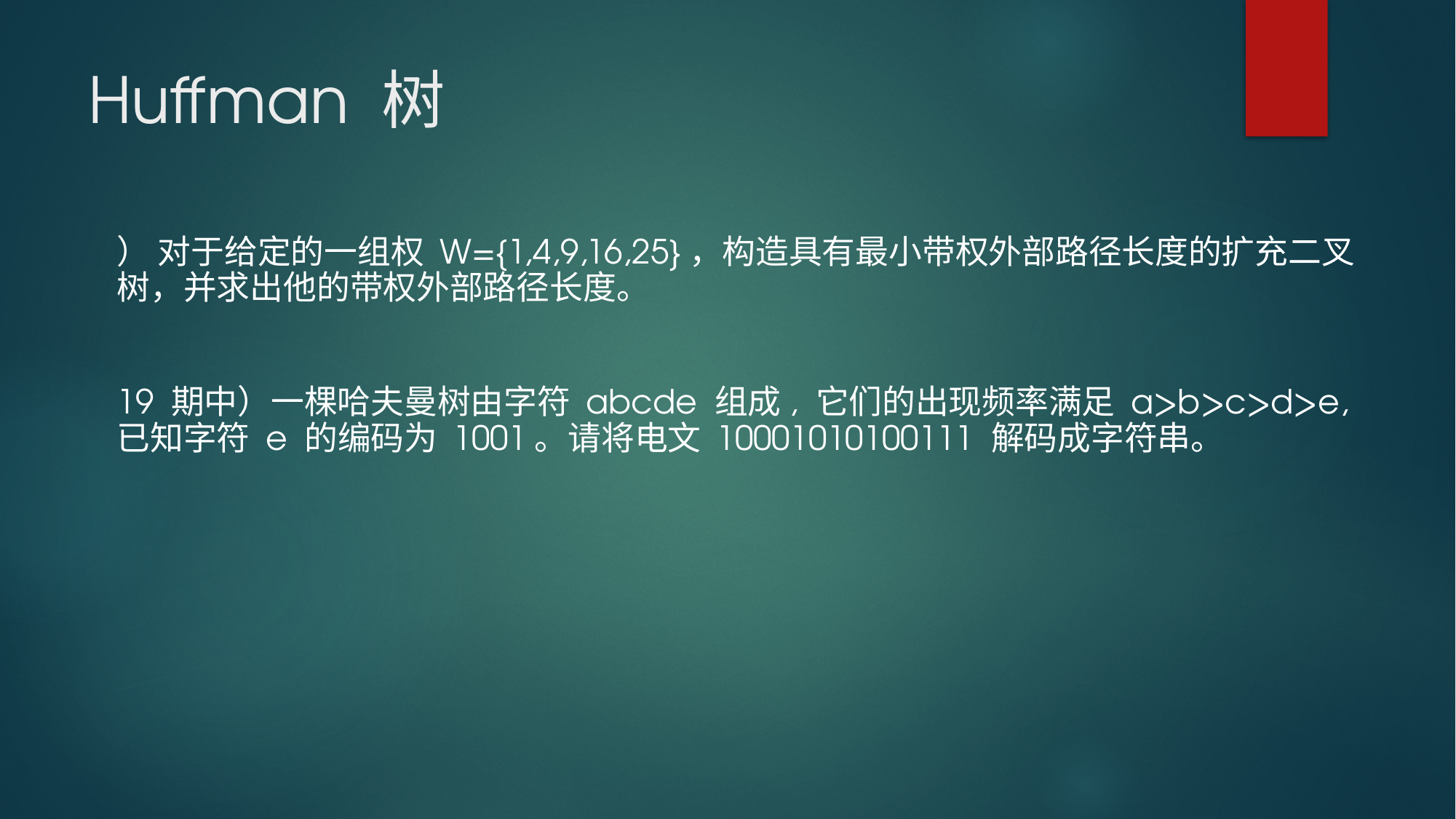

# Huffman 树
） 对于给定的一组权 W={1,4,9,16,25}，构造具有最小带权外部路径长度的扩充二叉树，并求出他的带权外部路径长度。

19 期中）一棵哈夫曼树由字符 abcde 组成, 它们的出现频率满足 a>b>c>d>e, 已知字符 e 的编码为 1001。请将电文 10001010100111 解码成字符串。